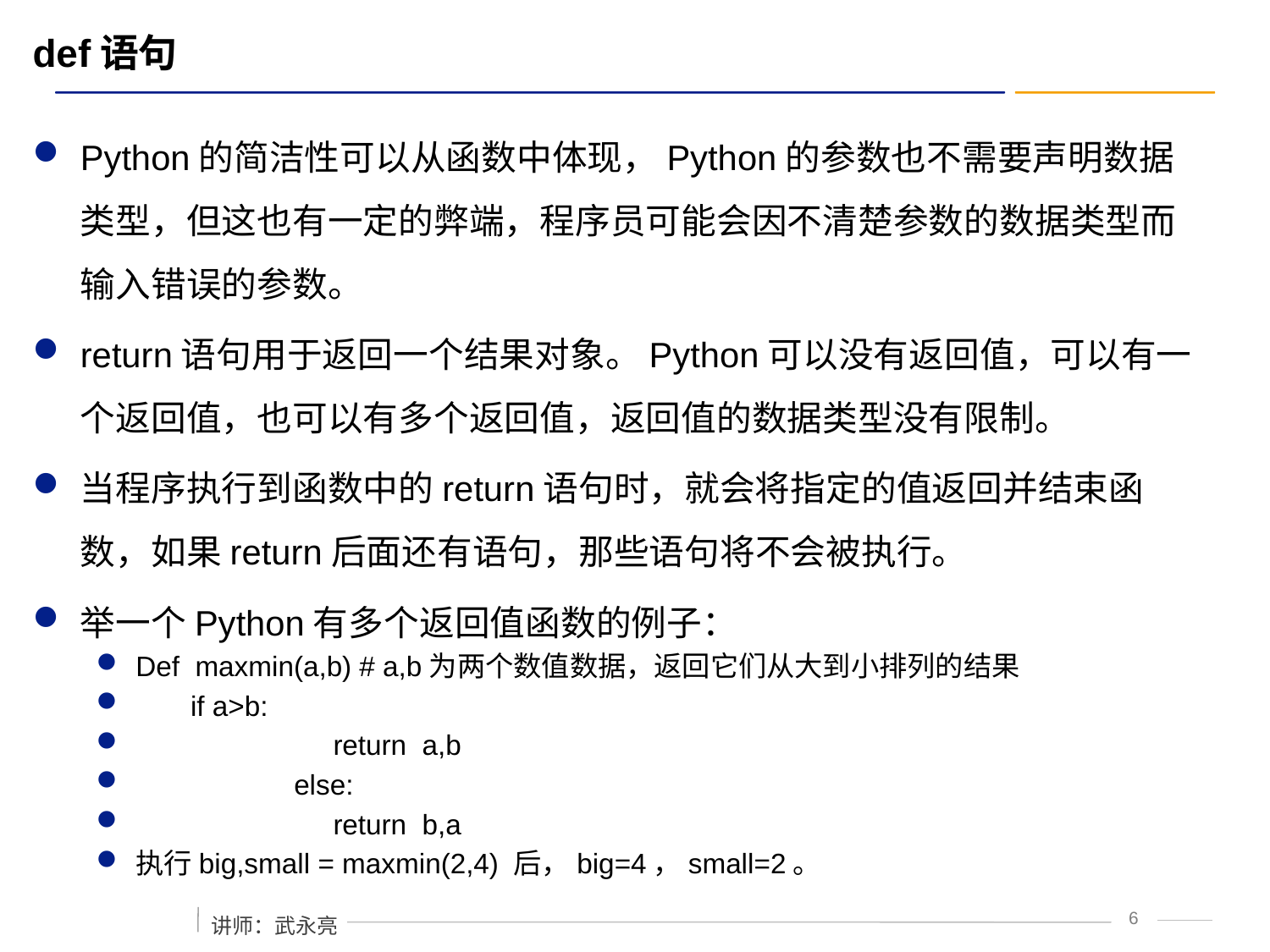

# def语句
Python的简洁性可以从函数中体现，Python的参数也不需要声明数据类型，但这也有一定的弊端，程序员可能会因不清楚参数的数据类型而输入错误的参数。
return语句用于返回一个结果对象。Python可以没有返回值，可以有一个返回值，也可以有多个返回值，返回值的数据类型没有限制。
当程序执行到函数中的return语句时，就会将指定的值返回并结束函数，如果return后面还有语句，那些语句将不会被执行。
举一个Python有多个返回值函数的例子：
Def  maxmin(a,b) # a,b为两个数值数据，返回它们从大到小排列的结果
       if a>b:
	         return  a,b
	    else:
	         return  b,a
执行big,small = maxmin(2,4) 后，big=4，small=2。